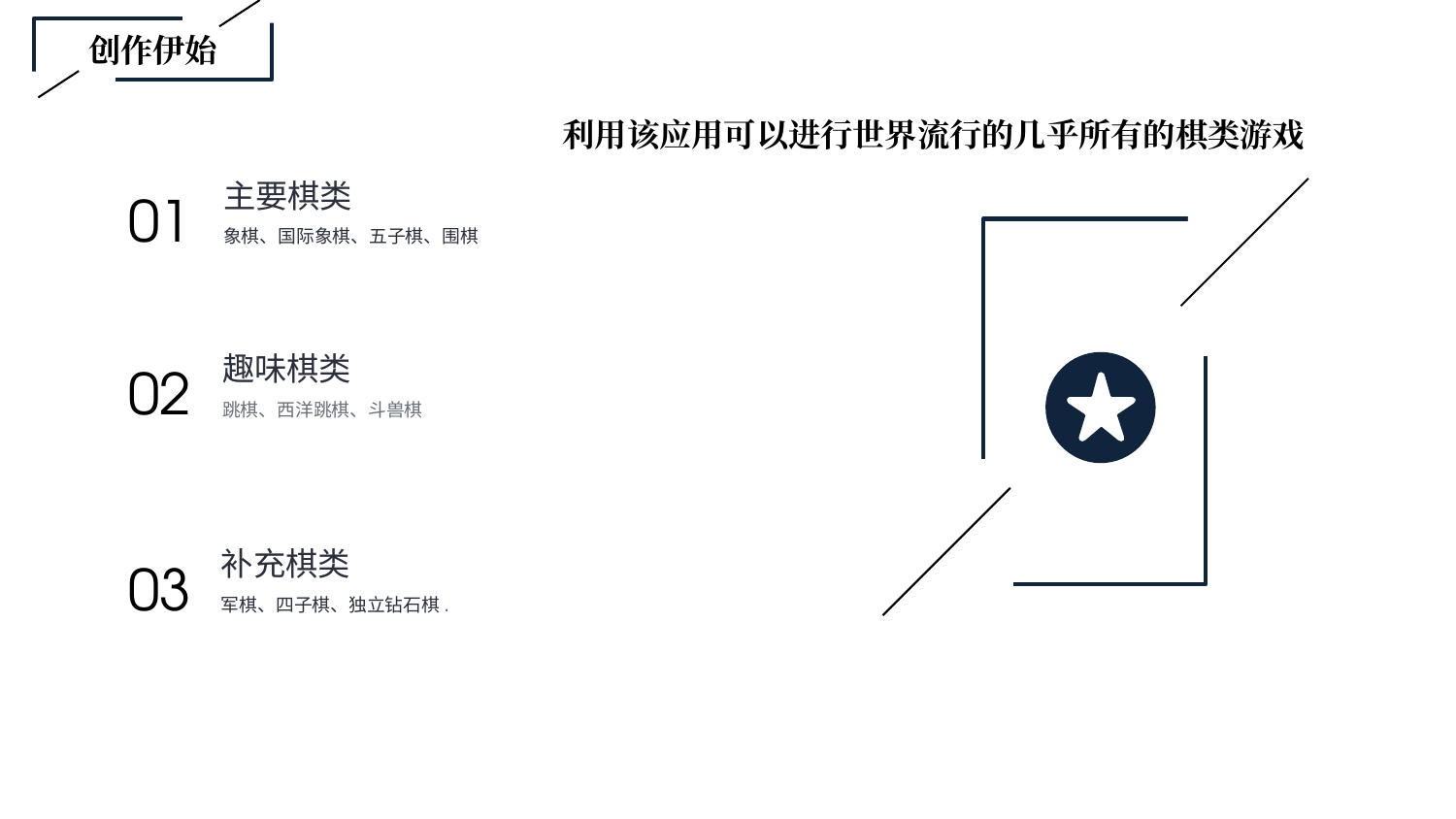

创作伊始
利用该应用可以进行世界流行的几乎所有的棋类游戏
主要棋类
象棋、国际象棋、五子棋、围棋
01

趣味棋类
跳棋、西洋跳棋、斗兽棋
02
补充棋类
军棋、四子棋、独立钻石棋.
03